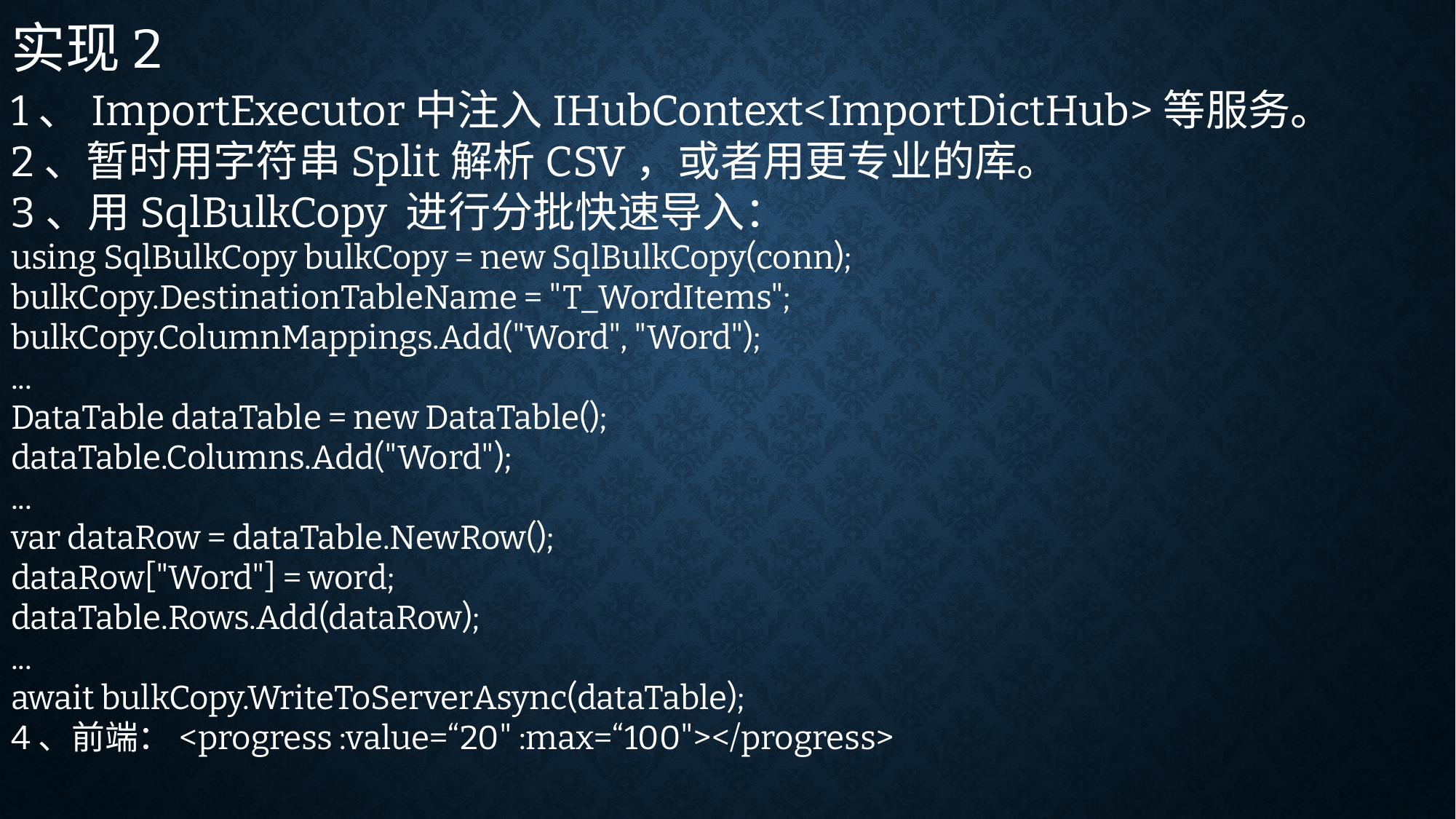

实现2
1、ImportExecutor中注入IHubContext<ImportDictHub>等服务。
2、暂时用字符串Split解析CSV，或者用更专业的库。
3、用SqlBulkCopy 进行分批快速导入：
using SqlBulkCopy bulkCopy = new SqlBulkCopy(conn);
bulkCopy.DestinationTableName = "T_WordItems";
bulkCopy.ColumnMappings.Add("Word", "Word");
...
DataTable dataTable = new DataTable();
dataTable.Columns.Add("Word");
...
var dataRow = dataTable.NewRow();
dataRow["Word"] = word;
dataTable.Rows.Add(dataRow);
...
await bulkCopy.WriteToServerAsync(dataTable);
4、前端：<progress :value=“20" :max=“100"></progress>